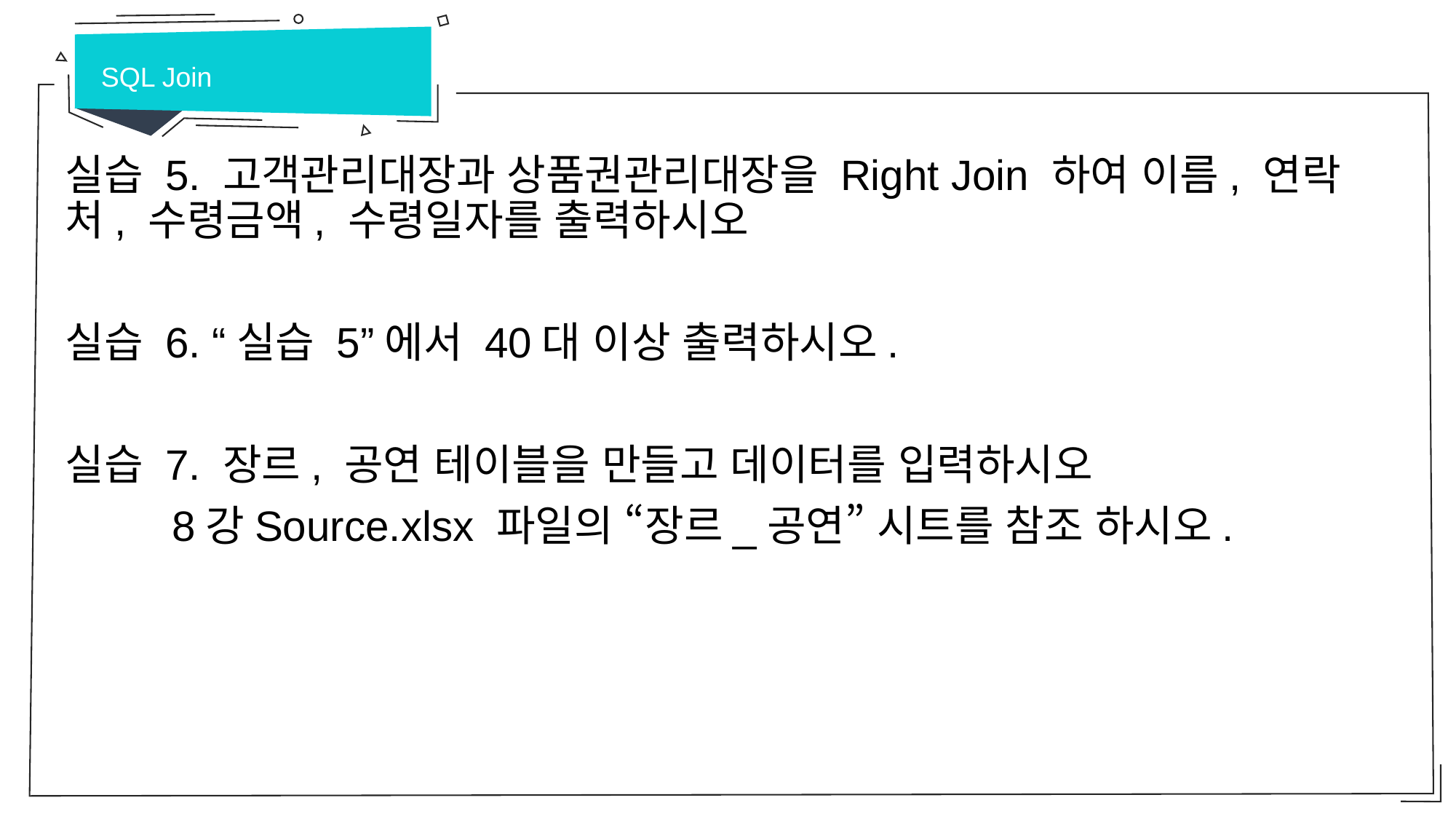

SQL Join
실습 5. 고객관리대장과 상품권관리대장을 Right Join 하여 이름, 연락처, 수령금액, 수령일자를 출력하시오

실습 6. “실습 5”에서 40대 이상 출력하시오.

실습 7. 장르, 공연 테이블을 만들고 데이터를 입력하시오
         8강Source.xlsx 파일의 “장르_공연” 시트를 참조 하시오.